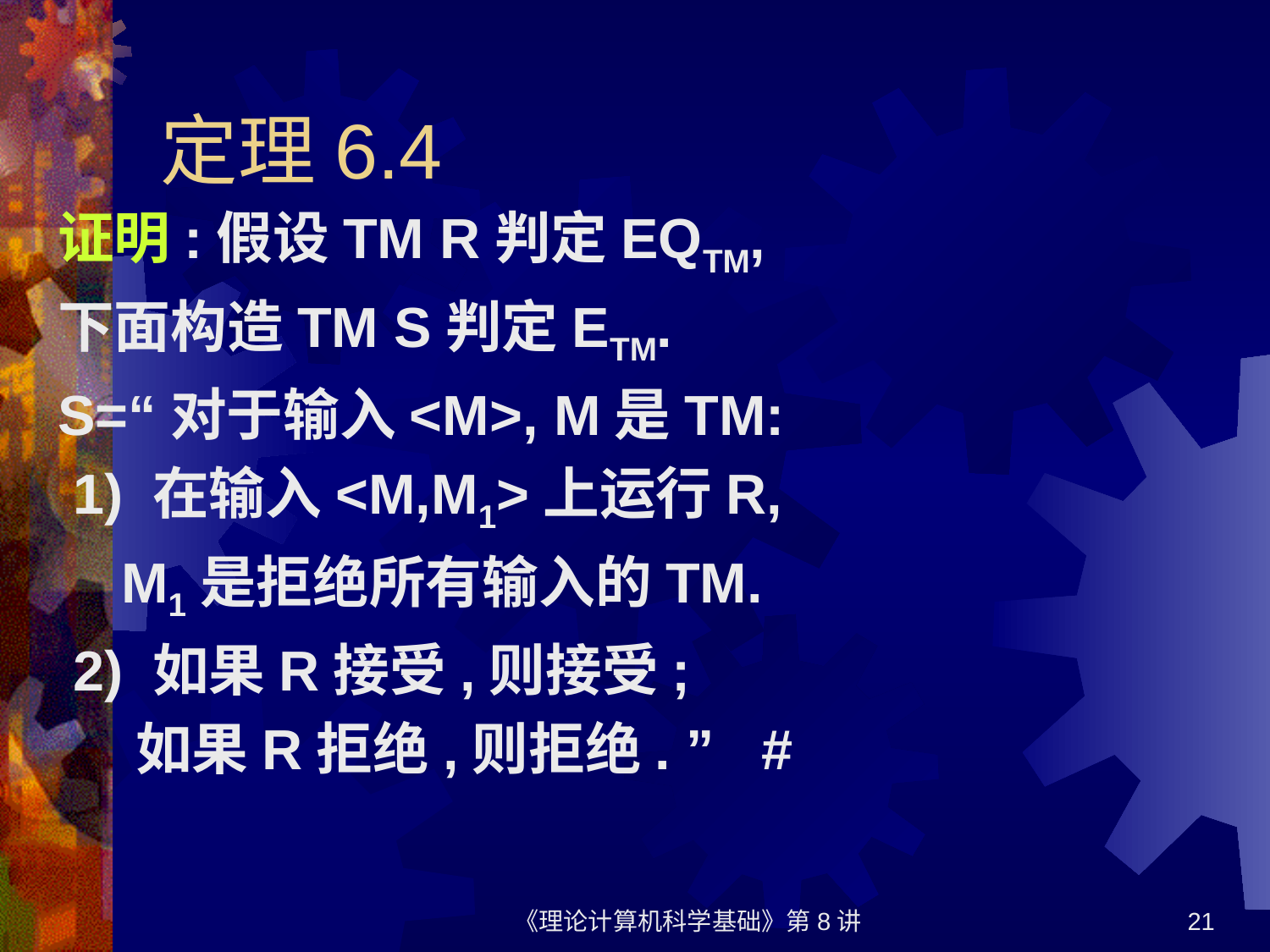

# 定理6.4
证明:假设TM R判定EQTM,
下面构造TM S判定ETM.
S=“对于输入<M>, M是TM:
 1) 在输入<M,M1>上运行R,
M1是拒绝所有输入的TM.
 2) 如果R接受,则接受;
     如果R拒绝,则拒绝. ”   #
《理论计算机科学基础》第8讲
21